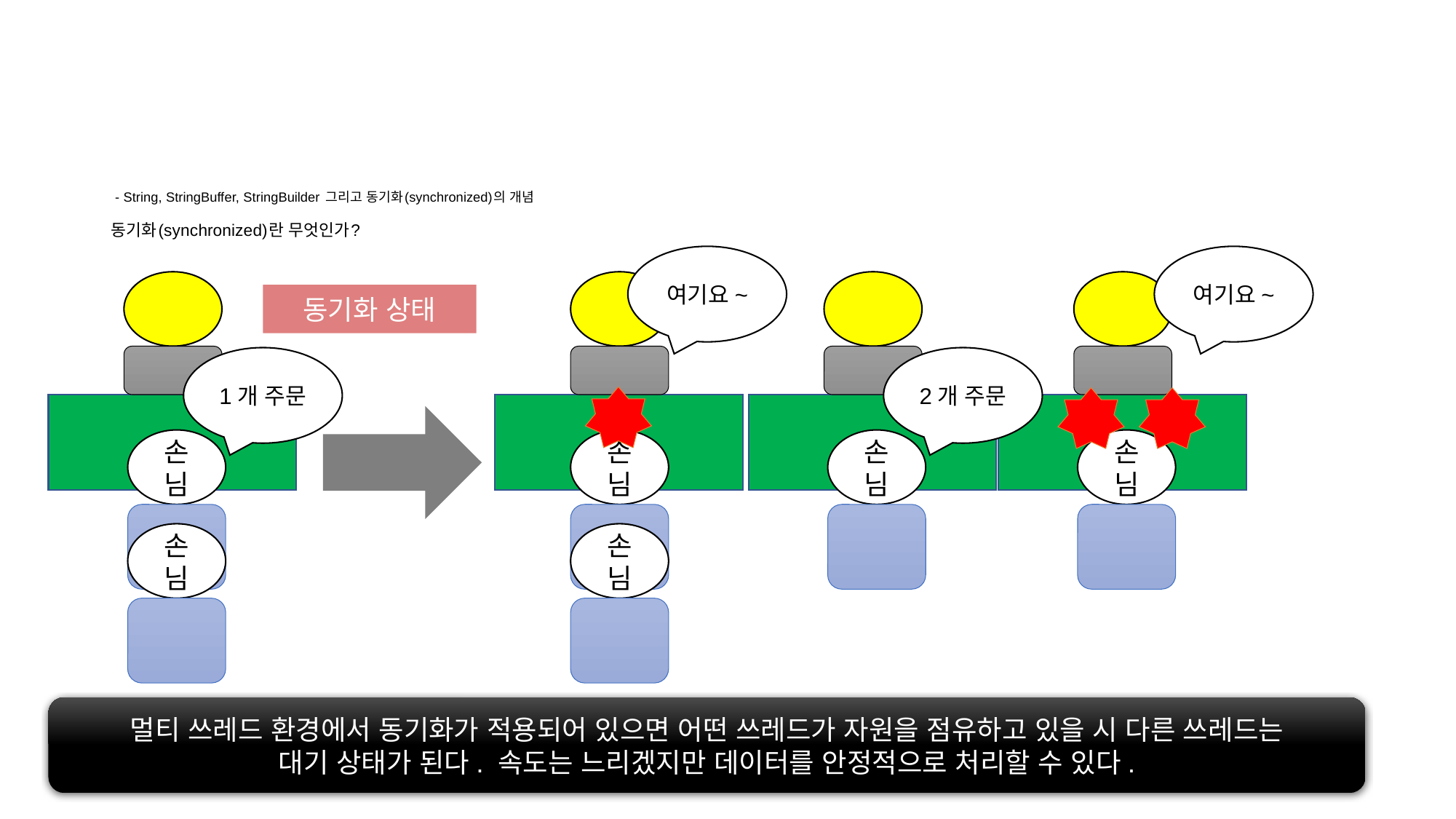

# - String, StringBuffer, StringBuilder 그리고 동기화(synchronized)의 개념 동기화(synchronized)란 무엇인가?
여기요~
여기요~

동기화 상태

1개 주문
2개 주문

손님
손님
손님
손님

손님
손님

멀티 쓰레드 환경에서 동기화가 적용되어 있으면 어떤 쓰레드가 자원을 점유하고 있을 시 다른 쓰레드는
대기 상태가 된다. 속도는 느리겠지만 데이터를 안정적으로 처리할 수 있다.